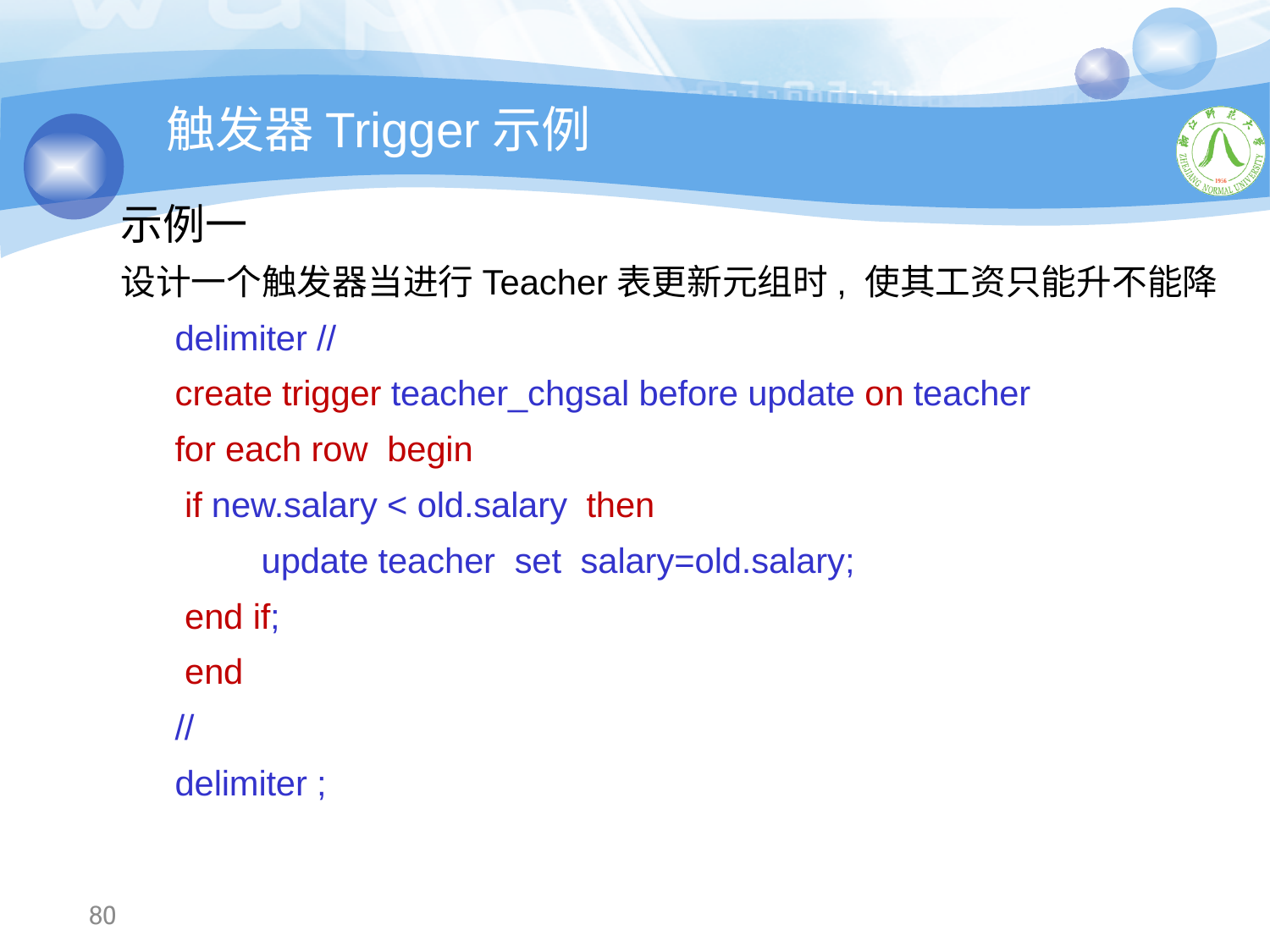

触发器Trigger示例
示例一
设计一个触发器当进行Teacher表更新元组时, 使其工资只能升不能降
delimiter //
create trigger teacher_chgsal before update on teacher
for each row  begin
 if new.salary < old.salary  then
         update teacher  set  salary=old.salary;
 end if;
 end
//
delimiter ;
80